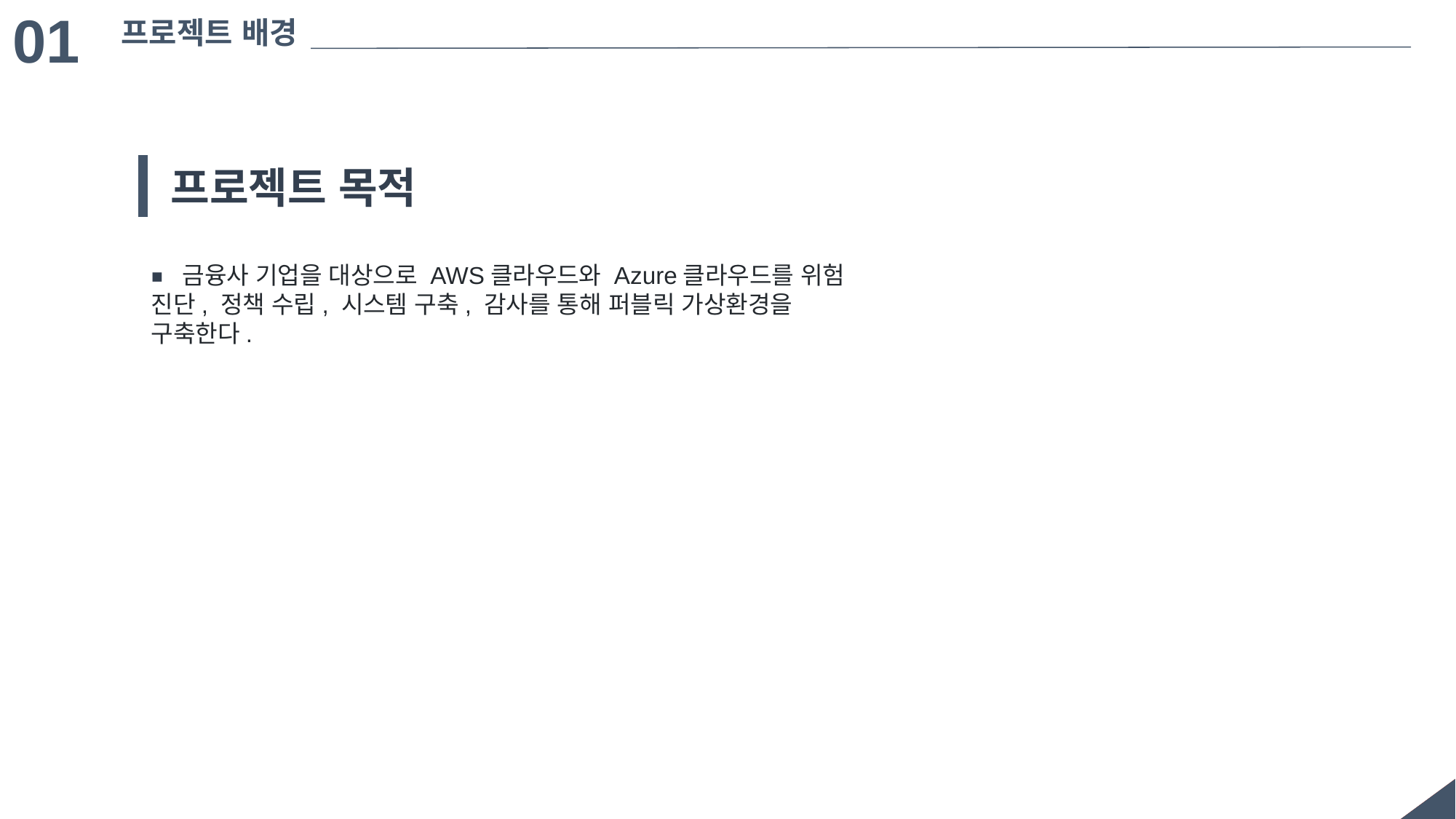

01
프로젝트 배경

프로젝트 목적
◾  금융사 기업을 대상으로 AWS클라우드와 Azure클라우드를 위험 진단, 정책 수립, 시스템 구축, 감사를 통해 퍼블릭 가상환경을 구축한다.